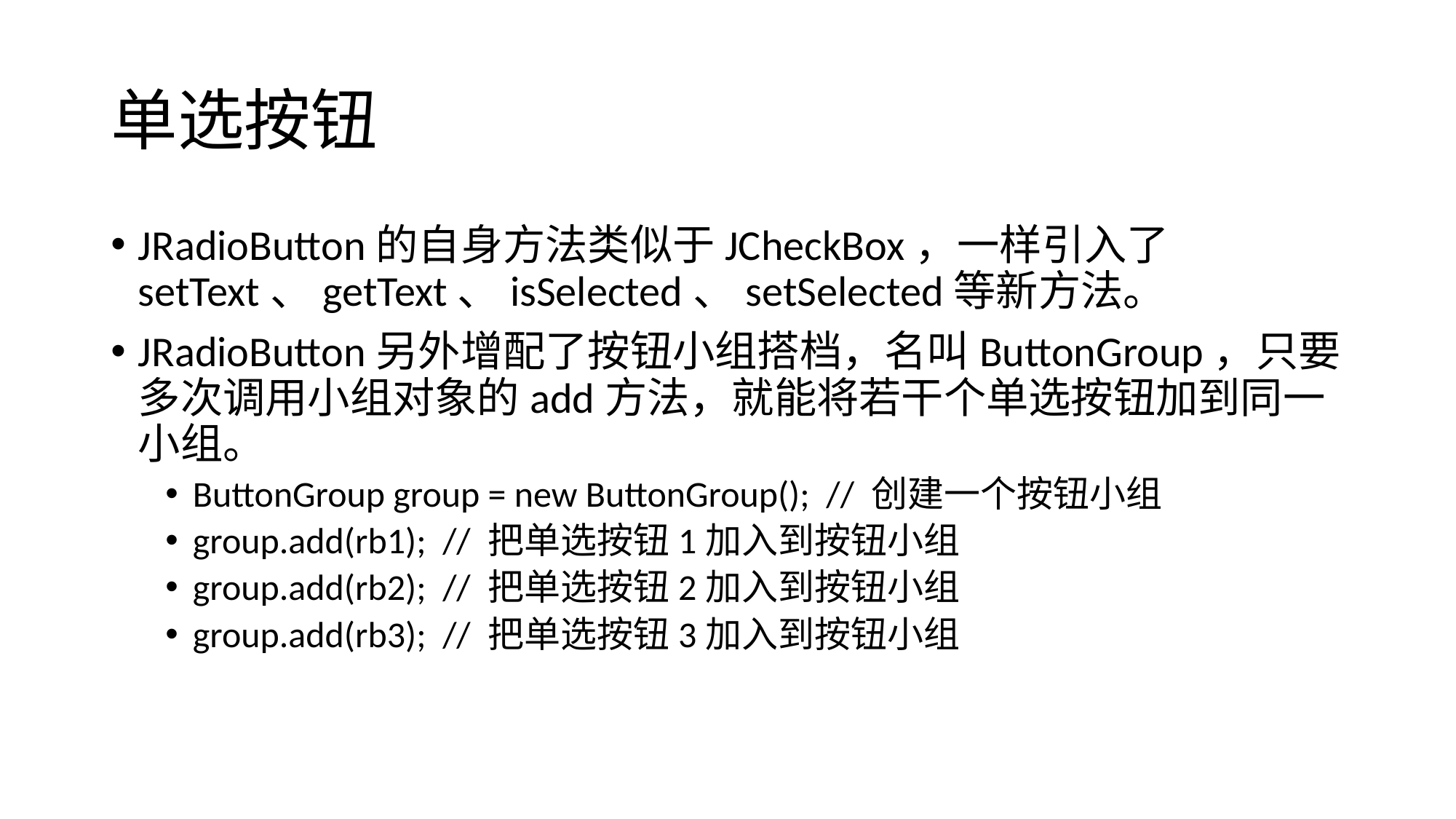

# 单选按钮
JRadioButton的自身方法类似于JCheckBox，一样引入了setText、getText、isSelected、setSelected等新方法。
JRadioButton另外增配了按钮小组搭档，名叫ButtonGroup，只要多次调用小组对象的add方法，就能将若干个单选按钮加到同一小组。
ButtonGroup group = new ButtonGroup();  // 创建一个按钮小组
group.add(rb1);  // 把单选按钮1加入到按钮小组
group.add(rb2);  // 把单选按钮2加入到按钮小组
group.add(rb3);  // 把单选按钮3加入到按钮小组